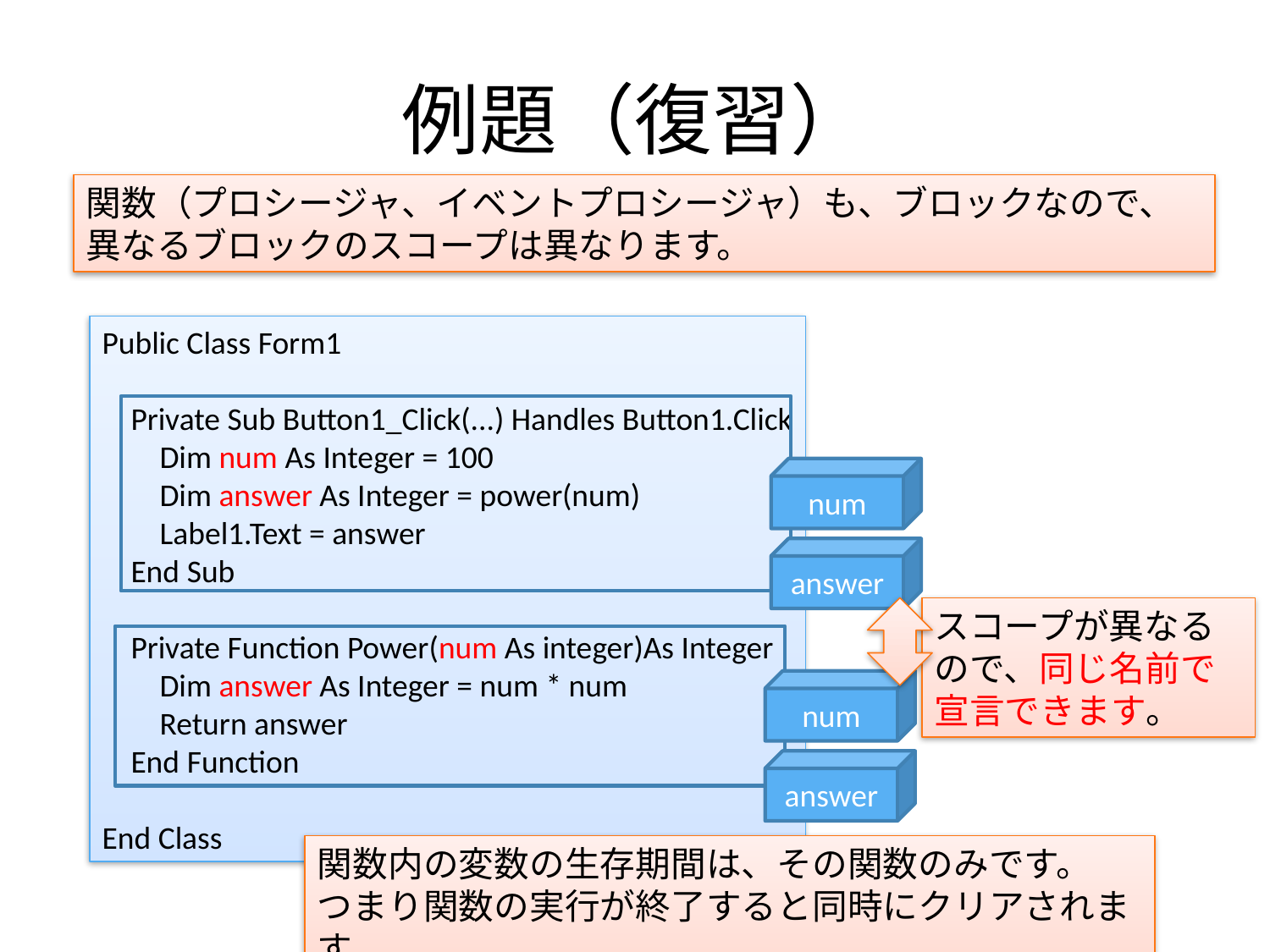

# 例題（復習）
関数（プロシージャ、イベントプロシージャ）も、ブロックなので、異なるブロックのスコープは異なります。
Public Class Form1

    Private Sub Button1_Click(...) Handles Button1.Click
        Dim num As Integer = 100
        Dim answer As Integer = power(num)
        Label1.Text = answer
    End Sub

    Private Function Power(num As integer)As Integer
        Dim answer As Integer = num * num
        Return answer
    End Function

End Class

num
answer

スコープが異なるので、同じ名前で宣言できます。

num
answer
関数内の変数の生存期間は、その関数のみです。
つまり関数の実行が終了すると同時にクリアされます。